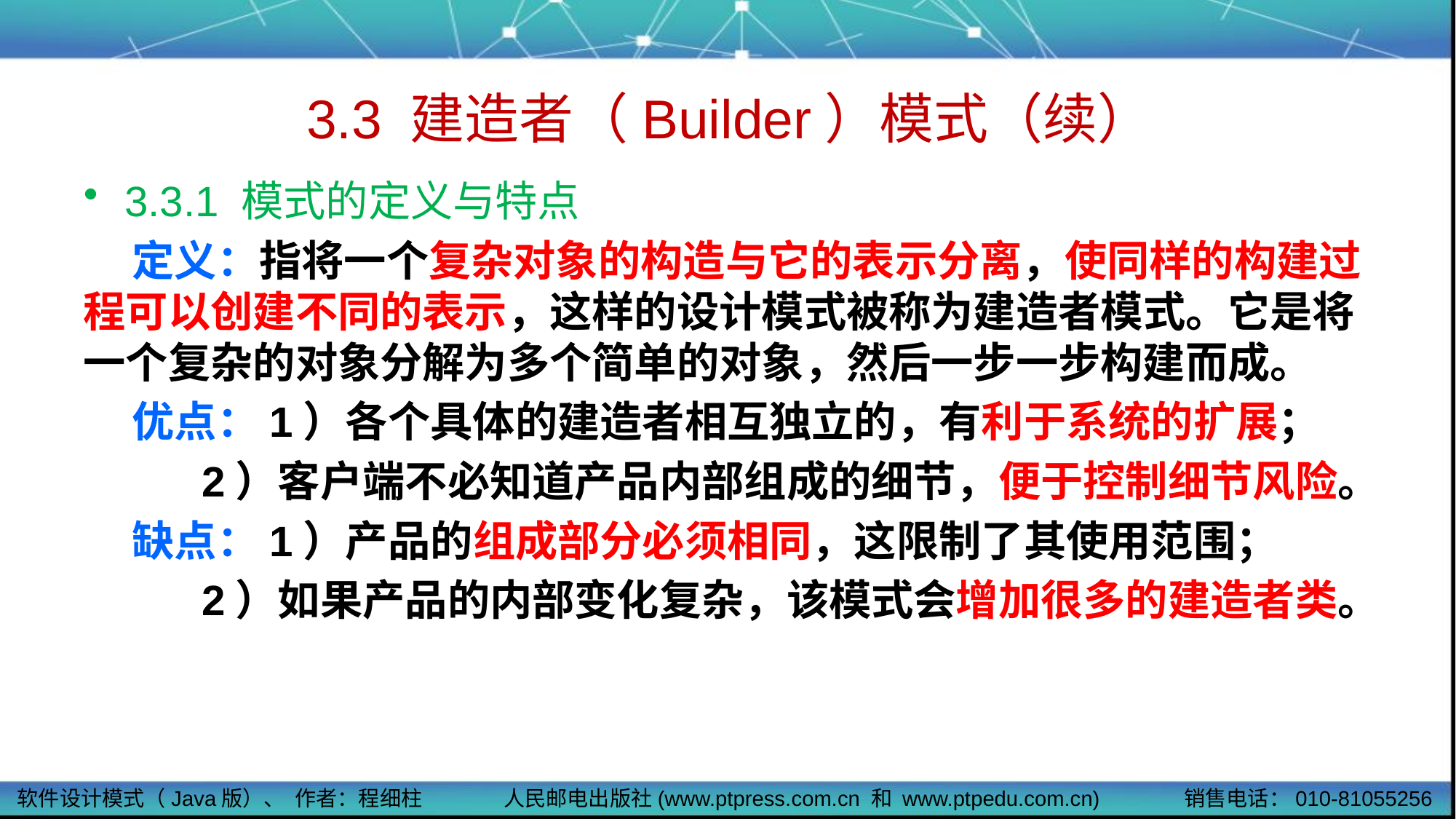

# 3.3 建造者（Builder）模式（续）
3.3.1 模式的定义与特点
    定义：指将一个复杂对象的构造与它的表示分离，使同样的构建过程可以创建不同的表示，这样的设计模式被称为建造者模式。它是将一个复杂的对象分解为多个简单的对象，然后一步一步构建而成。
    优点：1）各个具体的建造者相互独立的，有利于系统的扩展；
          2）客户端不必知道产品内部组成的细节，便于控制细节风险。
    缺点：1）产品的组成部分必须相同，这限制了其使用范围；
          2）如果产品的内部变化复杂，该模式会增加很多的建造者类。
软件设计模式（Java版）、  作者：程细柱
人民邮电出版社(www.ptpress.com.cn 和 www.ptpedu.com.cn)
销售电话：010-81055256